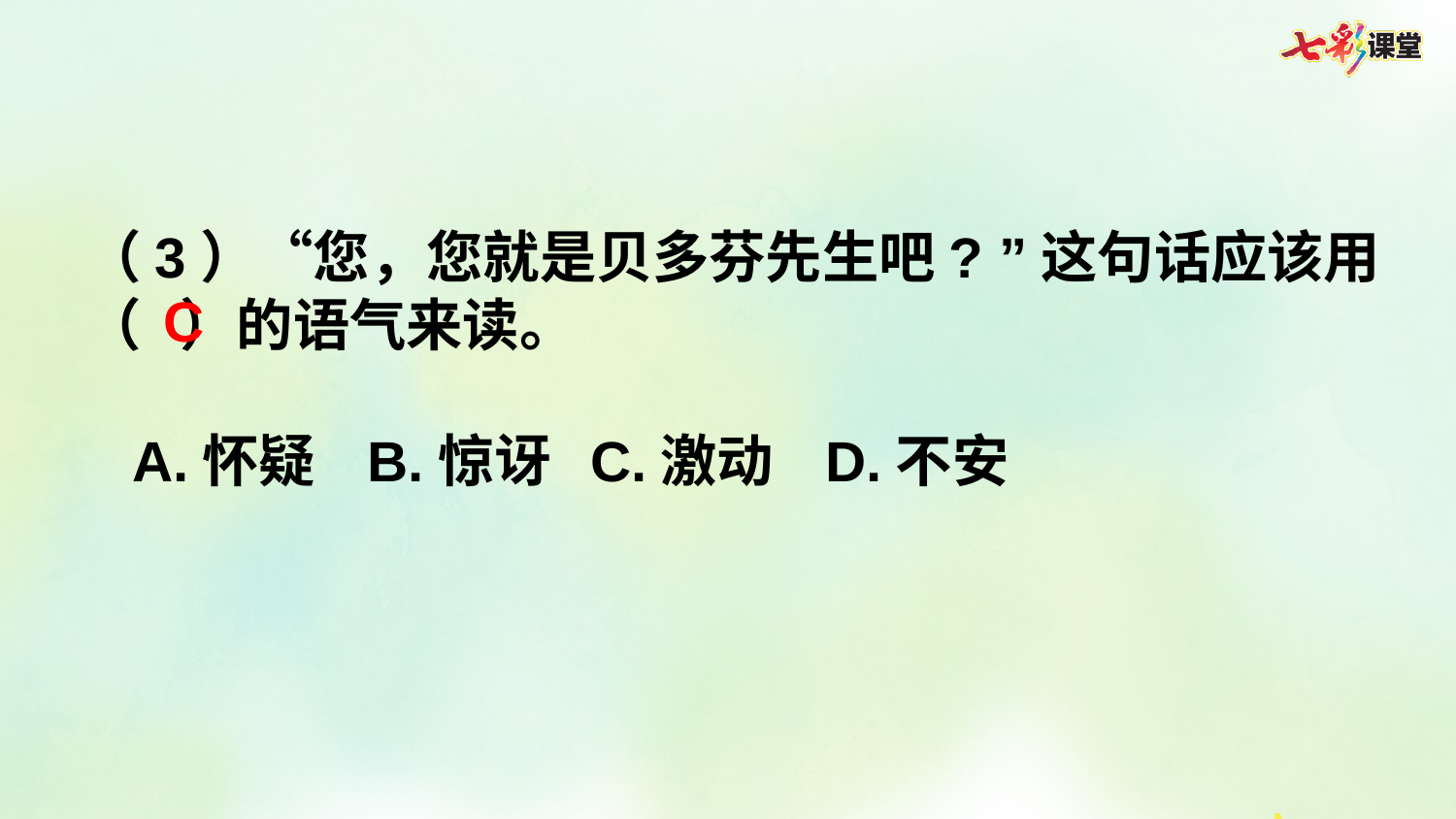

（3）“您，您就是贝多芬先生吧? ”这句话应该用（   ）的语气来读。

   A.怀疑   B.惊讶  C.激动   D.不安
C